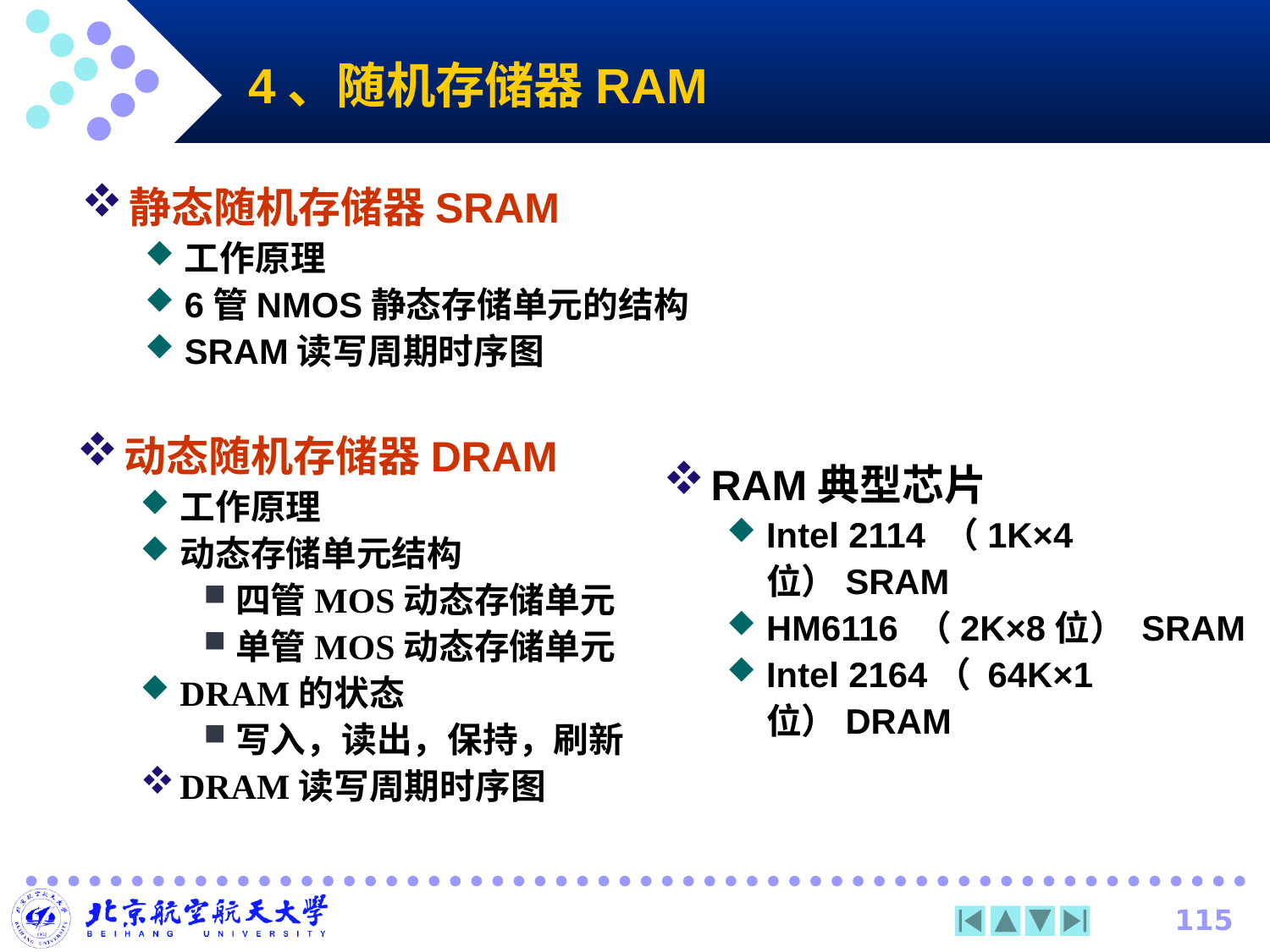

4、随机存储器RAM
静态随机存储器SRAM
工作原理
6管NMOS静态存储单元的结构
SRAM读写周期时序图
动态随机存储器DRAM
工作原理
动态存储单元结构
四管MOS动态存储单元
单管MOS动态存储单元
DRAM的状态
写入，读出，保持，刷新
DRAM读写周期时序图
RAM典型芯片
Intel 2114 （1K×4位）SRAM
HM6116 （2K×8位） SRAM
Intel 2164（ 64K×1位）DRAM
115